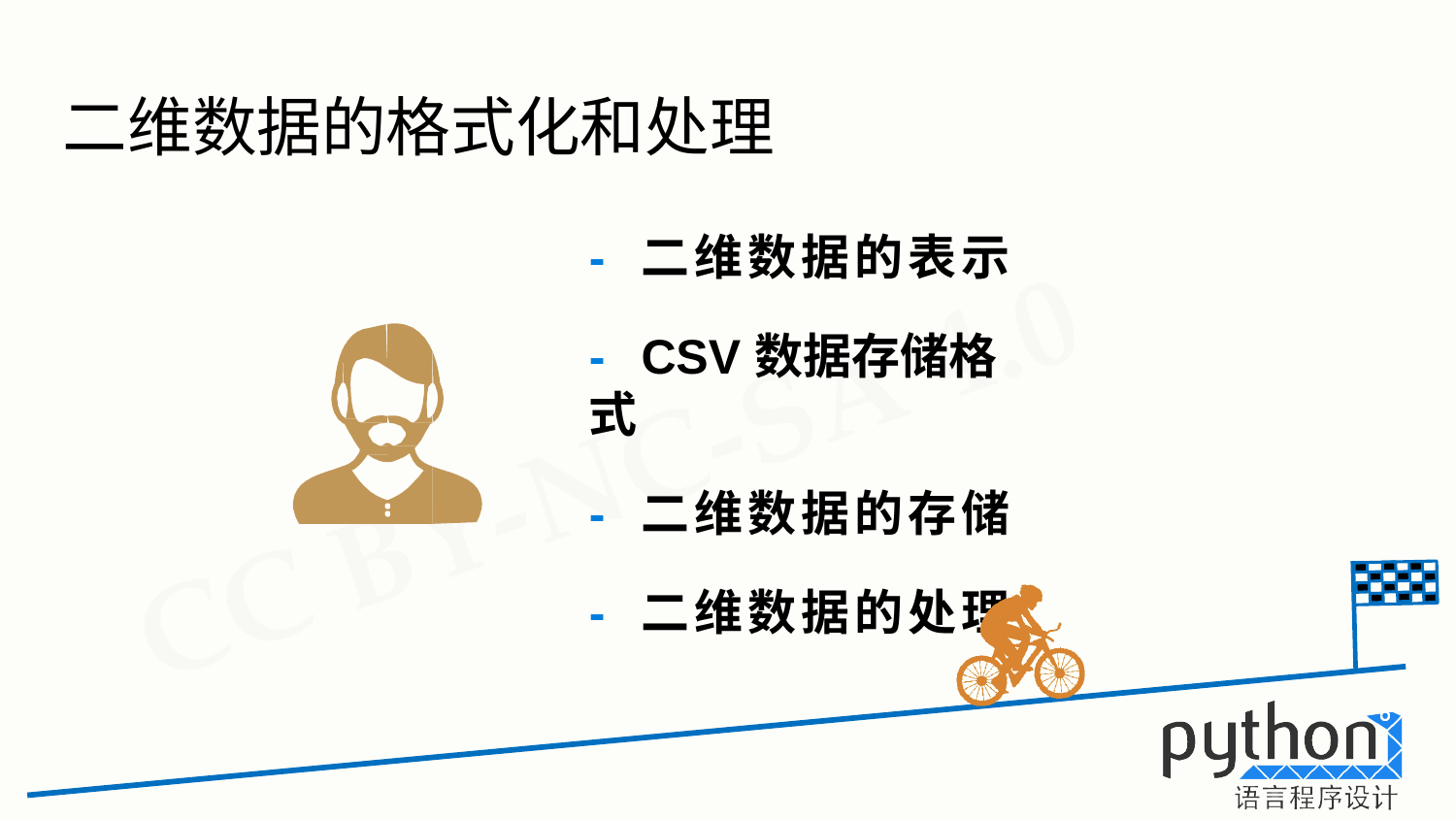

# 二维数据的格式化和处理
-	二维数据的表示
-	CSV数据存储格式
-	二维数据的存储
-	二维数据的处理